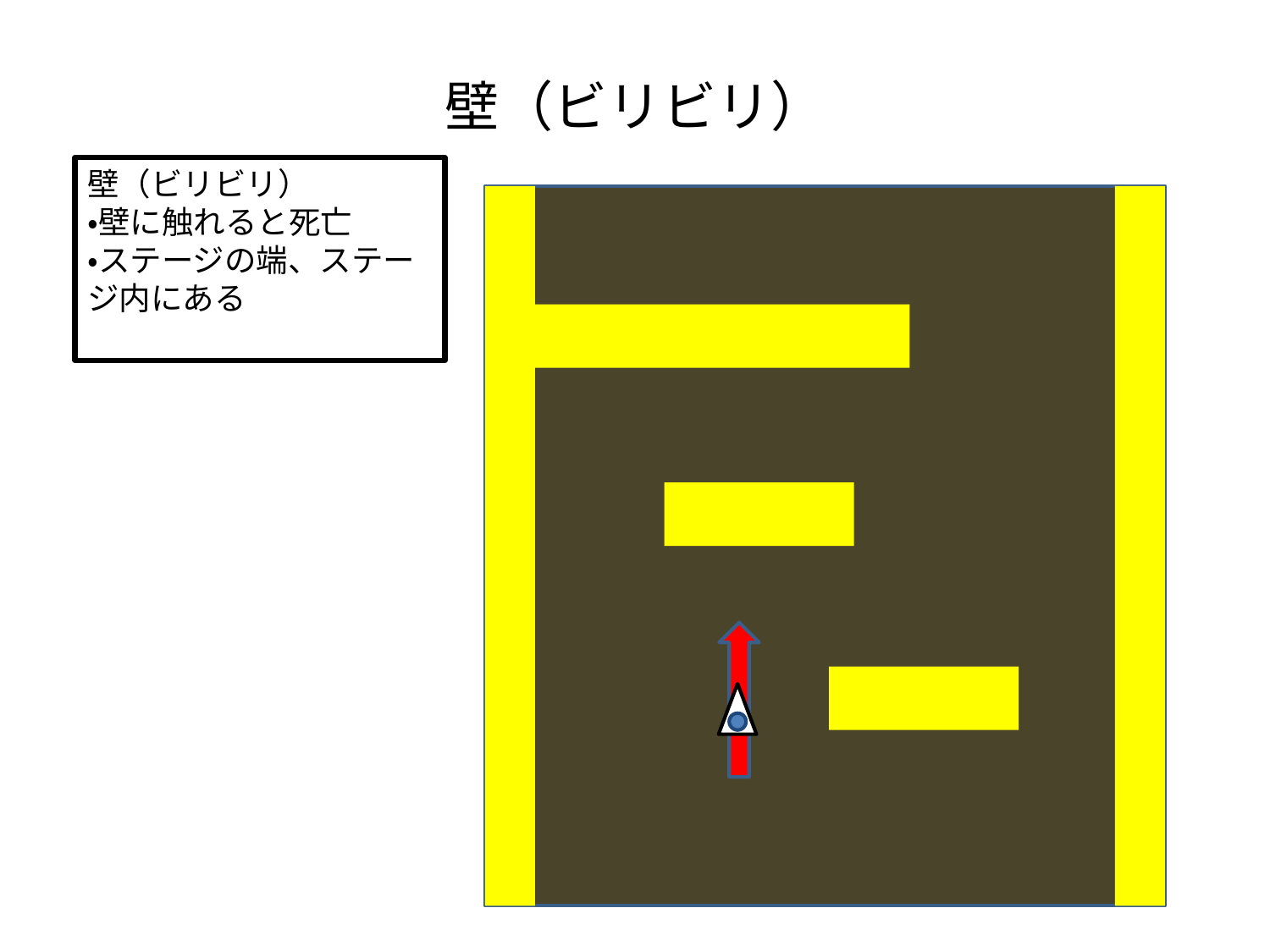

# 壁（ビリビリ）
壁（ビリビリ）
・壁に触れると死亡
・ステージの端、ステージ内にある